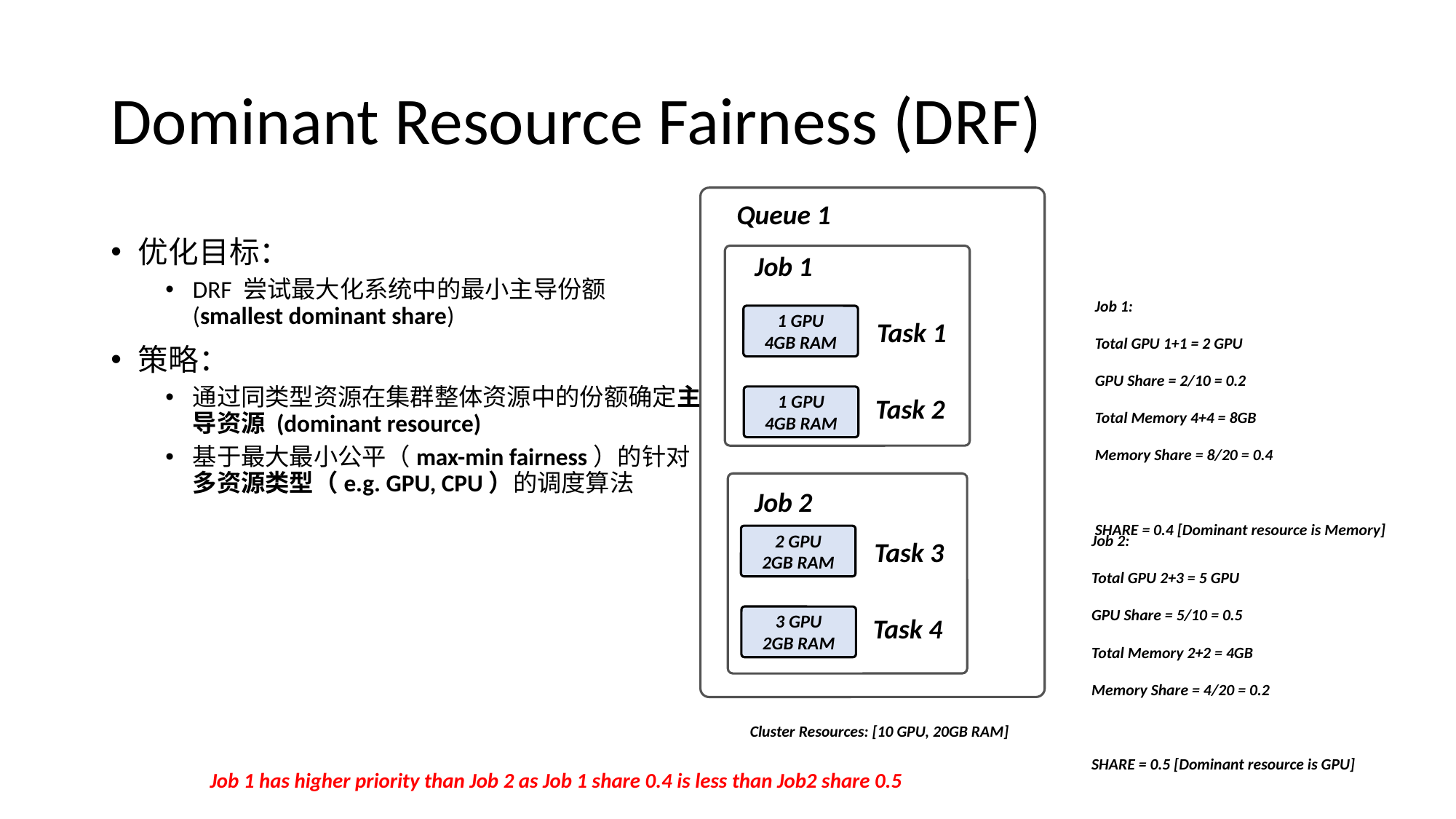

# Dominant Resource Fairness (DRF)

Queue 1
Job 1
1 GPU
4GB RAM
Task 1
1 GPU
4GB RAM
Task 2

Job 2
2 GPU
2GB RAM
Task 3
3 GPU
2GB RAM
Task 4
优化目标：
DRF 尝试最大化系统中的最小主导份额(smallest dominant share)
策略：
通过同类型资源在集群整体资源中的份额确定主导资源 (dominant resource)
基于最大最小公平（max-min fairness）的针对多资源类型（e.g. GPU, CPU）的调度算法
Job 1:
Total GPU 1+1 = 2 GPU
GPU Share = 2/10 = 0.2
Total Memory 4+4 = 8GB
Memory Share = 8/20 = 0.4

SHARE = 0.4 [Dominant resource is Memory]
Job 2:
Total GPU 2+3 = 5 GPU
GPU Share = 5/10 = 0.5
Total Memory 2+2 = 4GB
Memory Share = 4/20 = 0.2

SHARE = 0.5 [Dominant resource is GPU]

Cluster Resources: [10 GPU, 20GB RAM]

Job 1 has higher priority than Job 2 as Job 1 share 0.4 is less than Job2 share 0.5